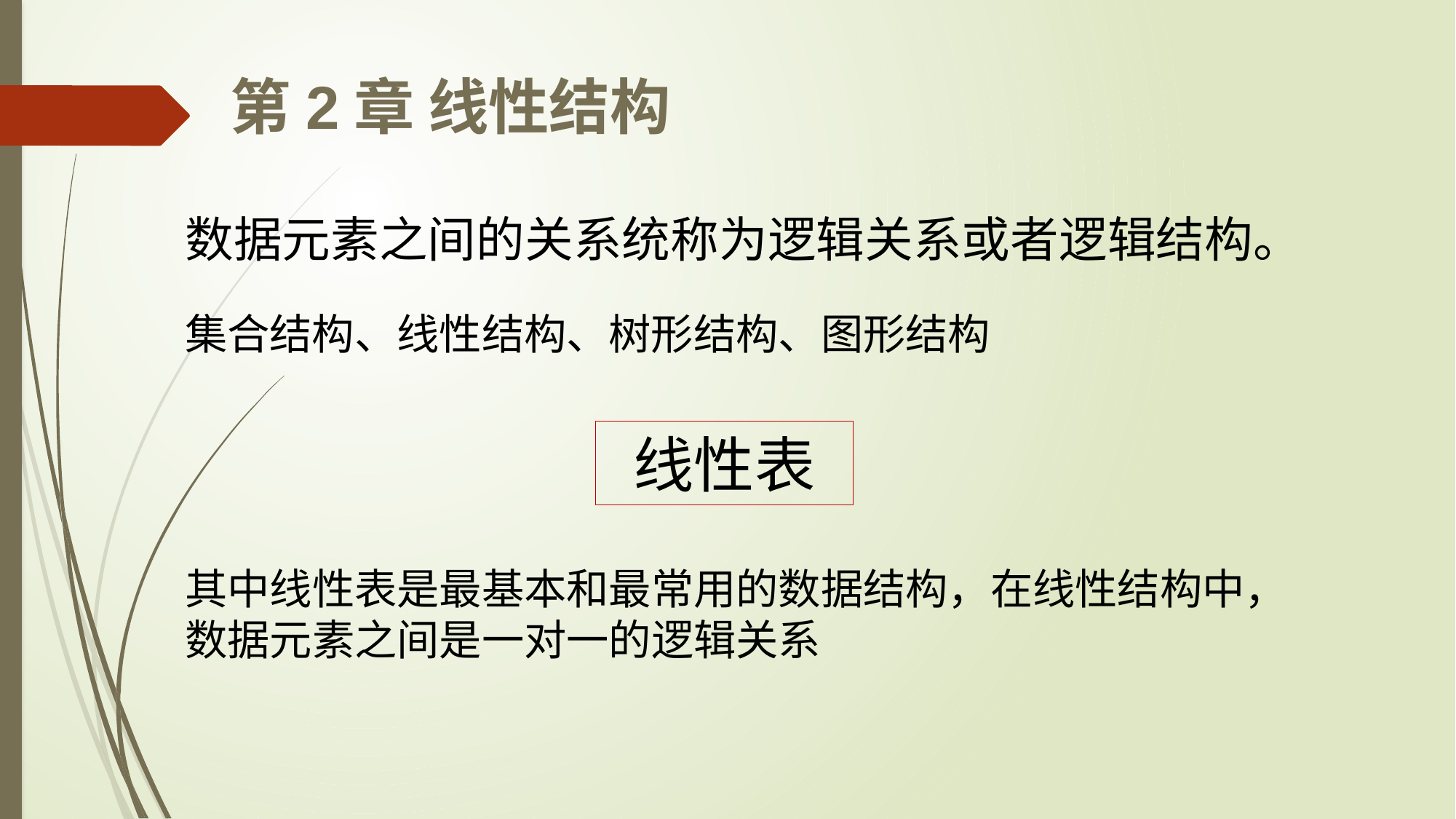

# 第2章 线性结构
数据元素之间的关系统称为逻辑关系或者逻辑结构。
集合结构、线性结构、树形结构、图形结构
线性表
其中线性表是最基本和最常用的数据结构，在线性结构中，数据元素之间是一对一的逻辑关系